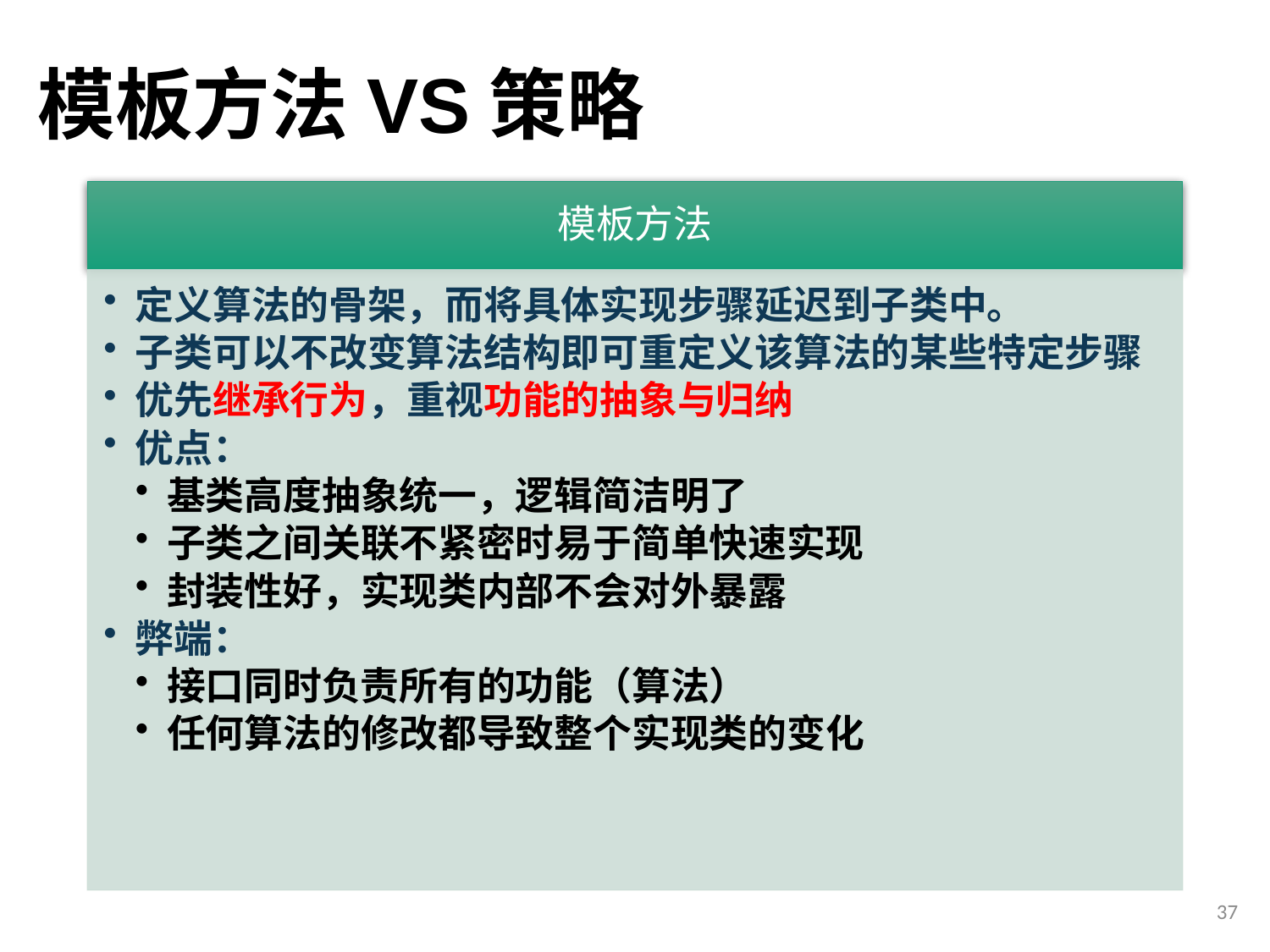

# 模板方法VS策略
模板方法
定义算法的骨架，而将具体实现步骤延迟到子类中。
子类可以不改变算法结构即可重定义该算法的某些特定步骤
优先继承行为，重视功能的抽象与归纳
优点：
基类高度抽象统一，逻辑简洁明了
子类之间关联不紧密时易于简单快速实现
封装性好，实现类内部不会对外暴露
弊端：
接口同时负责所有的功能（算法）
任何算法的修改都导致整个实现类的变化
37